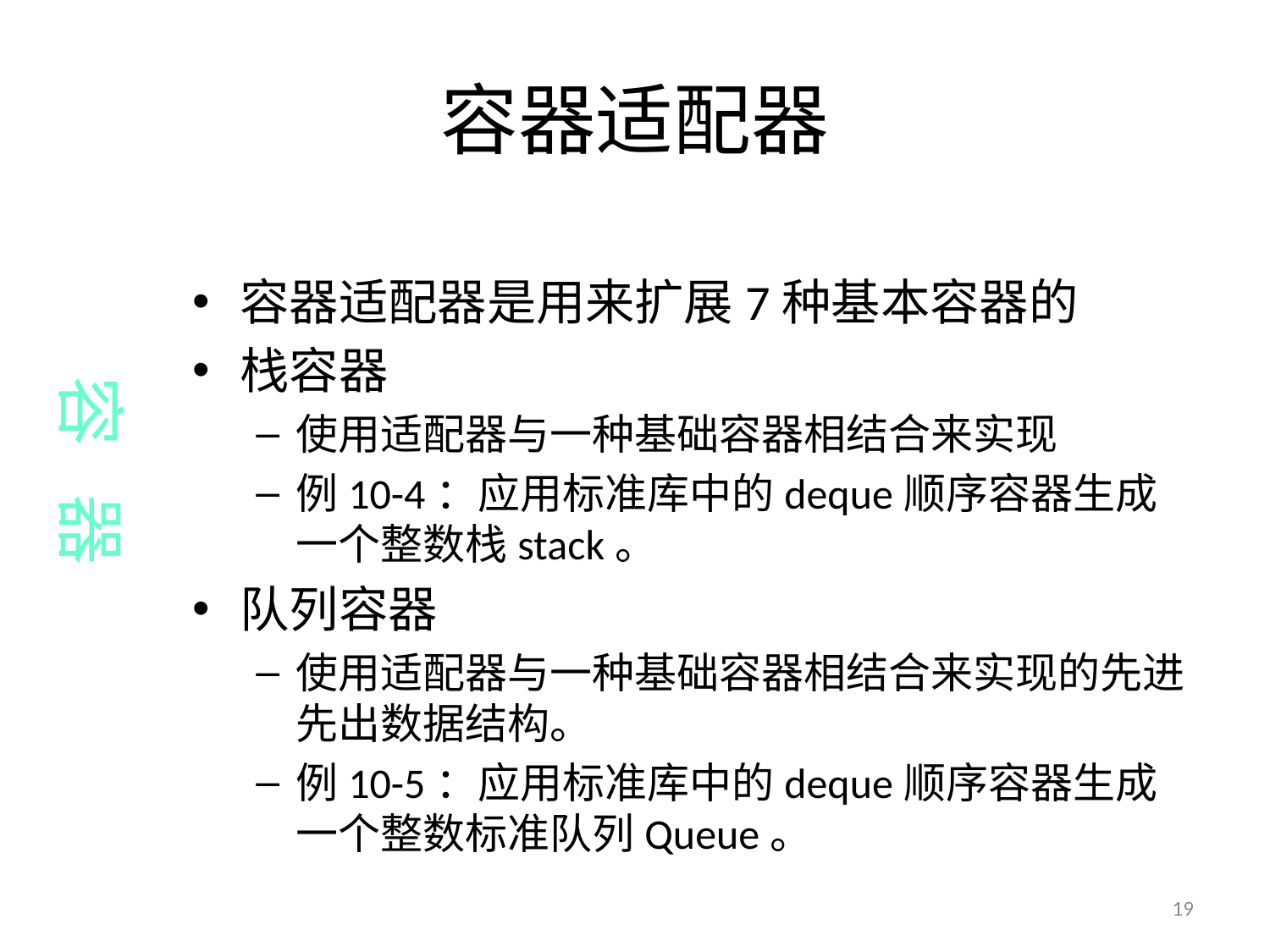

# 容器适配器
容   器
容器适配器是用来扩展7种基本容器的
栈容器
使用适配器与一种基础容器相结合来实现
例10-4：应用标准库中的deque顺序容器生成一个整数栈stack。
队列容器
使用适配器与一种基础容器相结合来实现的先进先出数据结构。
例10-5：应用标准库中的deque顺序容器生成一个整数标准队列Queue。
19